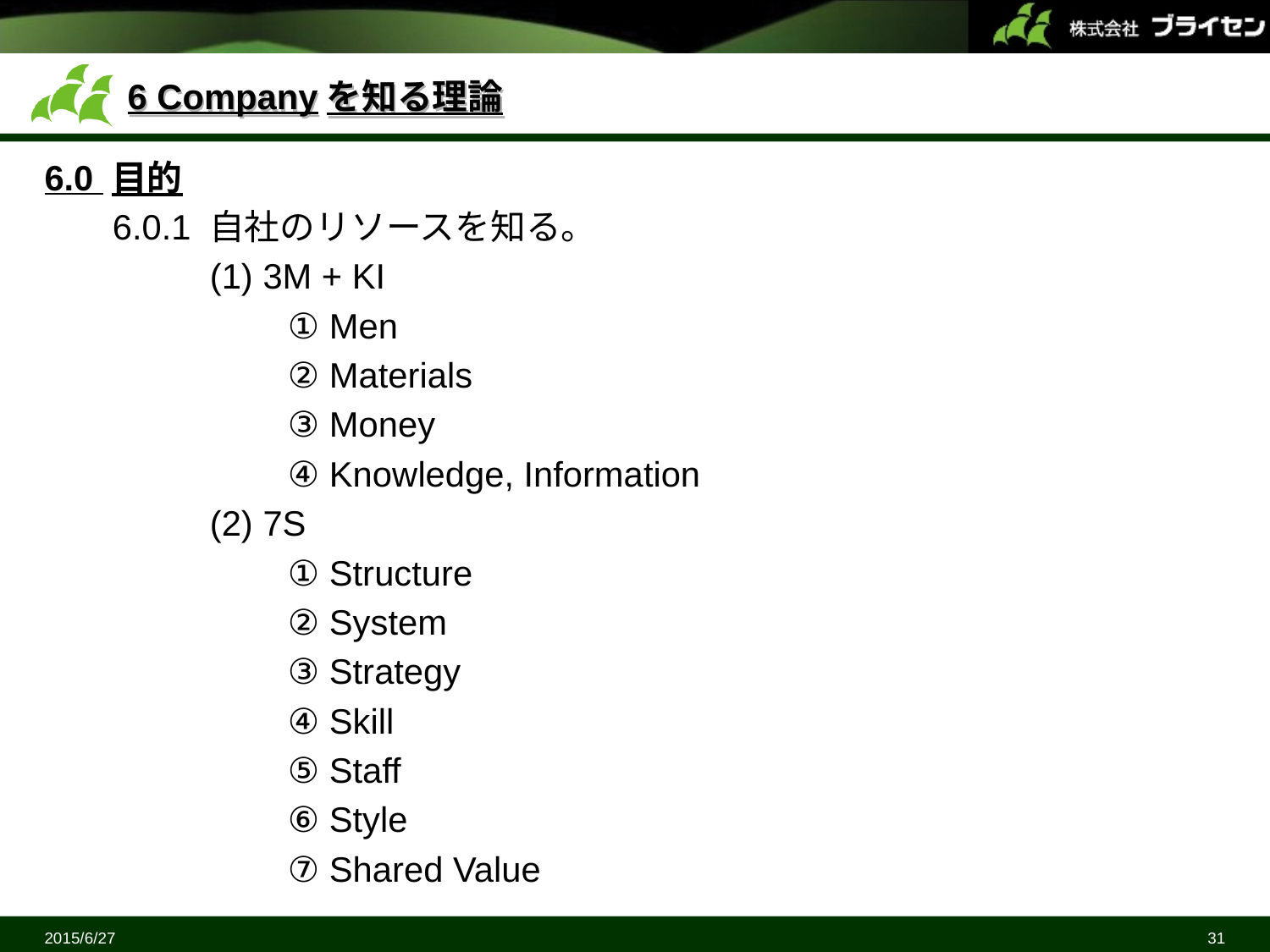

# 6 Companyを知る理論
6.0 目的
       6.0.1 自社のリソースを知る。
                 (1) 3M + KI
                         ① Men
                         ② Materials
                         ③ Money
                         ④ Knowledge, Information
                 (2) 7S
                         ① Structure
                         ② System
                         ③ Strategy
                         ④ Skill
                         ⑤ Staff
                         ⑥ Style
                         ⑦ Shared Value
2015/6/27
31